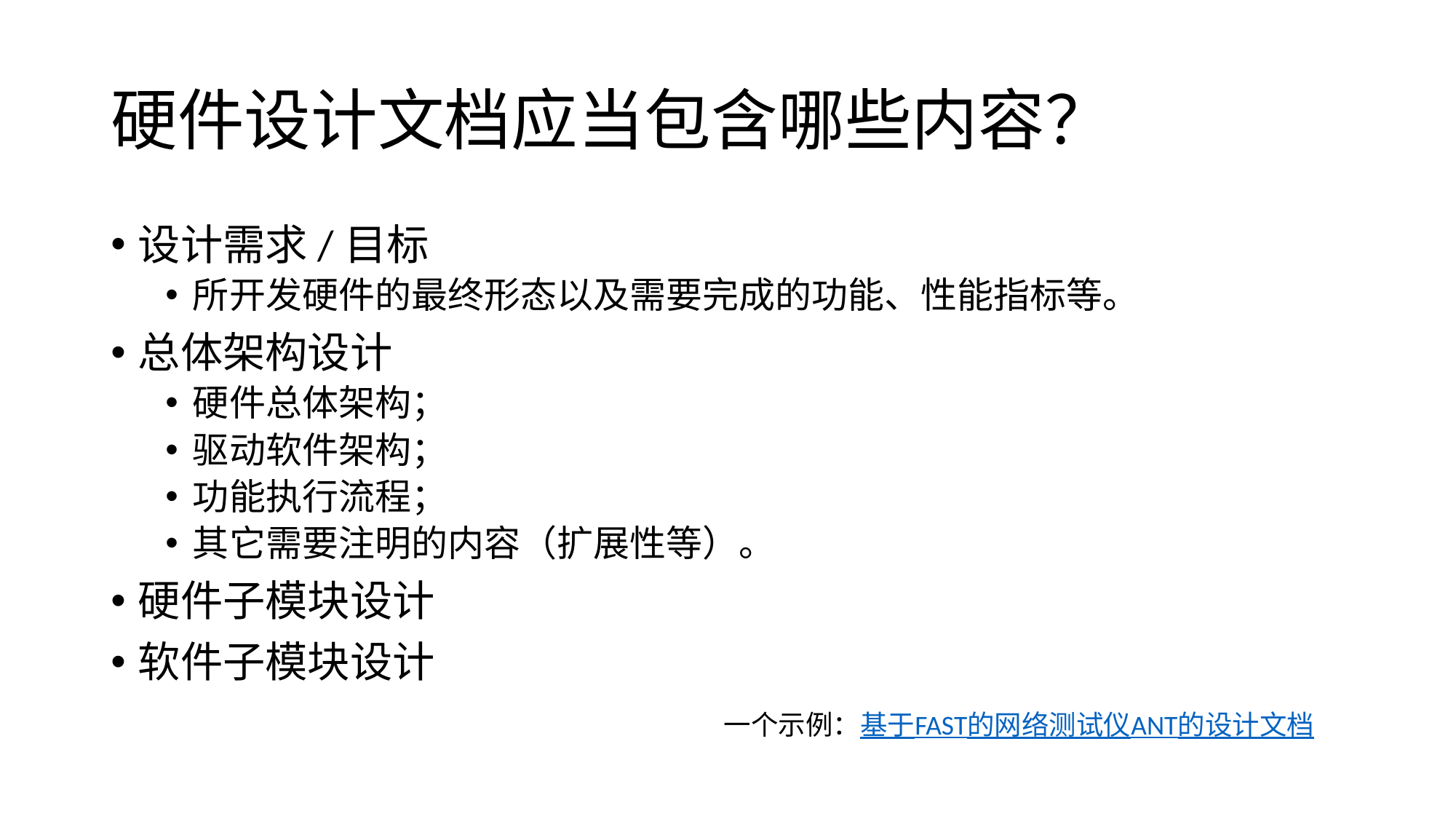

# 硬件设计文档应当包含哪些内容？
设计需求/目标
所开发硬件的最终形态以及需要完成的功能、性能指标等。
总体架构设计
硬件总体架构；
驱动软件架构；
功能执行流程；
其它需要注明的内容（扩展性等）。
硬件子模块设计
软件子模块设计

一个示例：基于FAST的网络测试仪ANT的设计文档